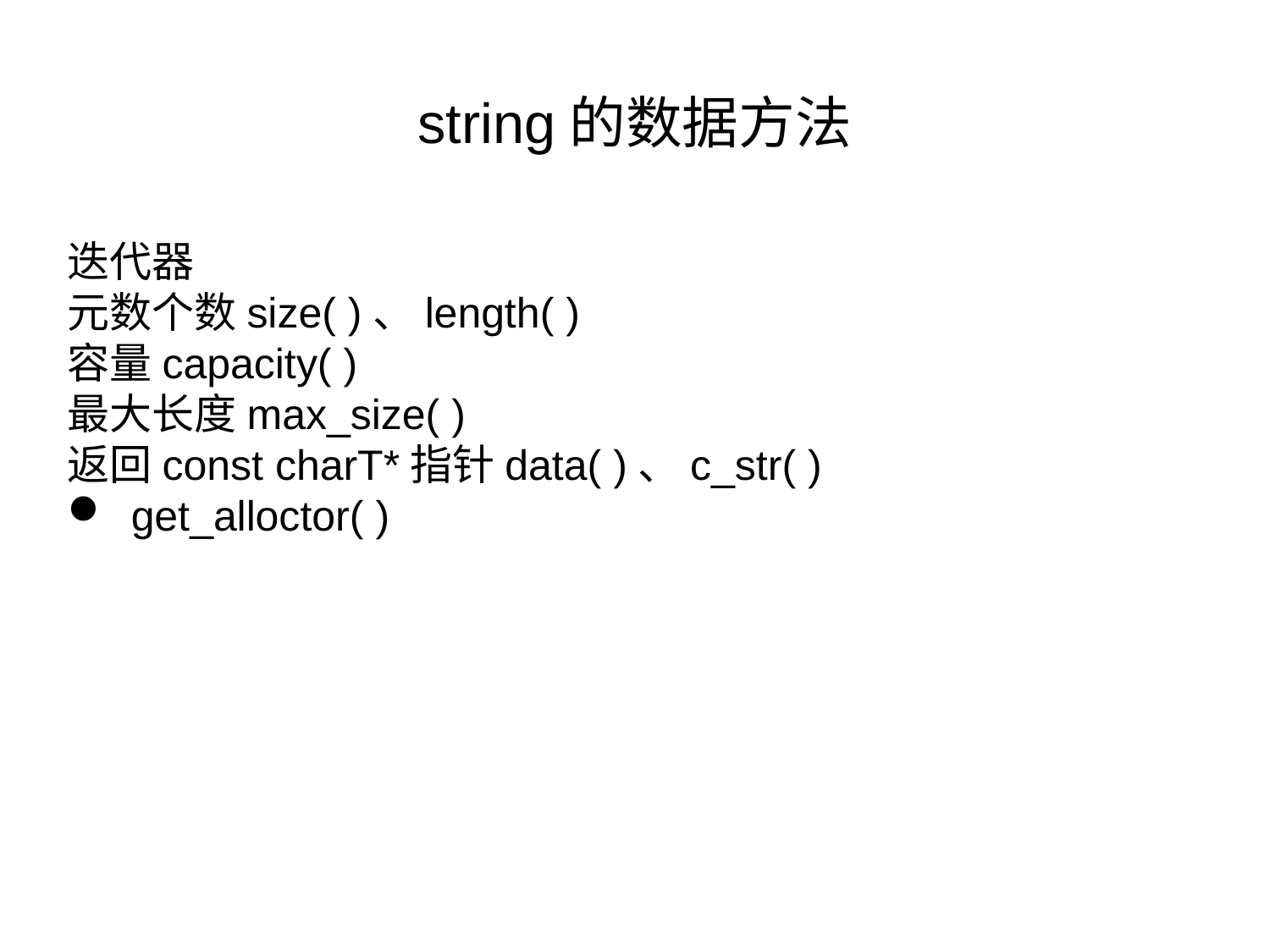

string的数据方法
迭代器
元数个数size( )、length( )
容量capacity( )
最大长度max_size( )
返回const charT*指针data( )、c_str( )
get_alloctor( )